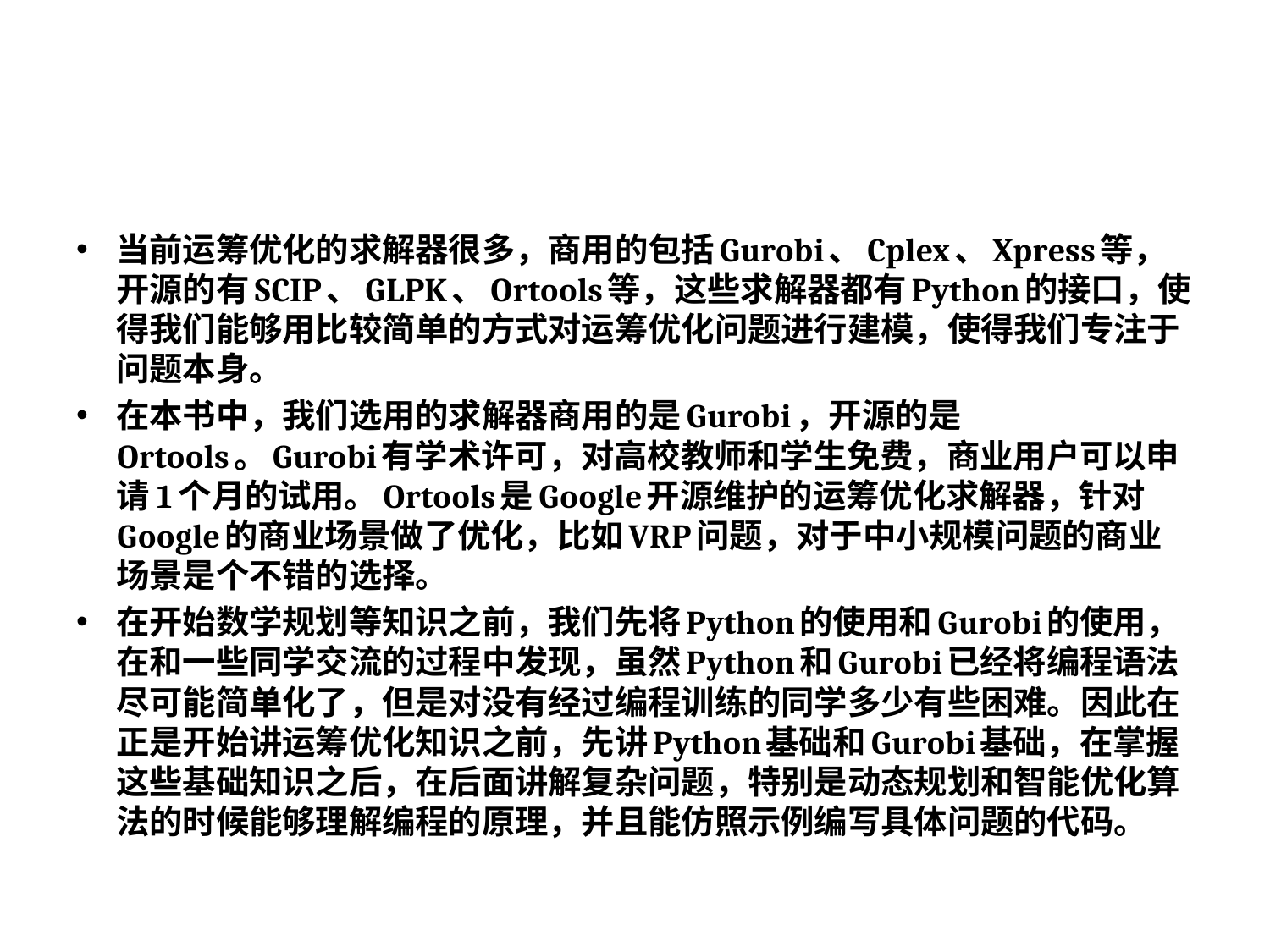

#
当前运筹优化的求解器很多，商用的包括Gurobi、Cplex、Xpress等，开源的有SCIP、GLPK、Ortools等，这些求解器都有Python的接口，使得我们能够用比较简单的方式对运筹优化问题进行建模，使得我们专注于问题本身。
在本书中，我们选用的求解器商用的是Gurobi，开源的是Ortools。Gurobi有学术许可，对高校教师和学生免费，商业用户可以申请1个月的试用。Ortools是Google开源维护的运筹优化求解器，针对Google的商业场景做了优化，比如VRP问题，对于中小规模问题的商业场景是个不错的选择。
在开始数学规划等知识之前，我们先将Python的使用和Gurobi的使用，在和一些同学交流的过程中发现，虽然Python和Gurobi已经将编程语法尽可能简单化了，但是对没有经过编程训练的同学多少有些困难。因此在正是开始讲运筹优化知识之前，先讲Python基础和Gurobi基础，在掌握这些基础知识之后，在后面讲解复杂问题，特别是动态规划和智能优化算法的时候能够理解编程的原理，并且能仿照示例编写具体问题的代码。